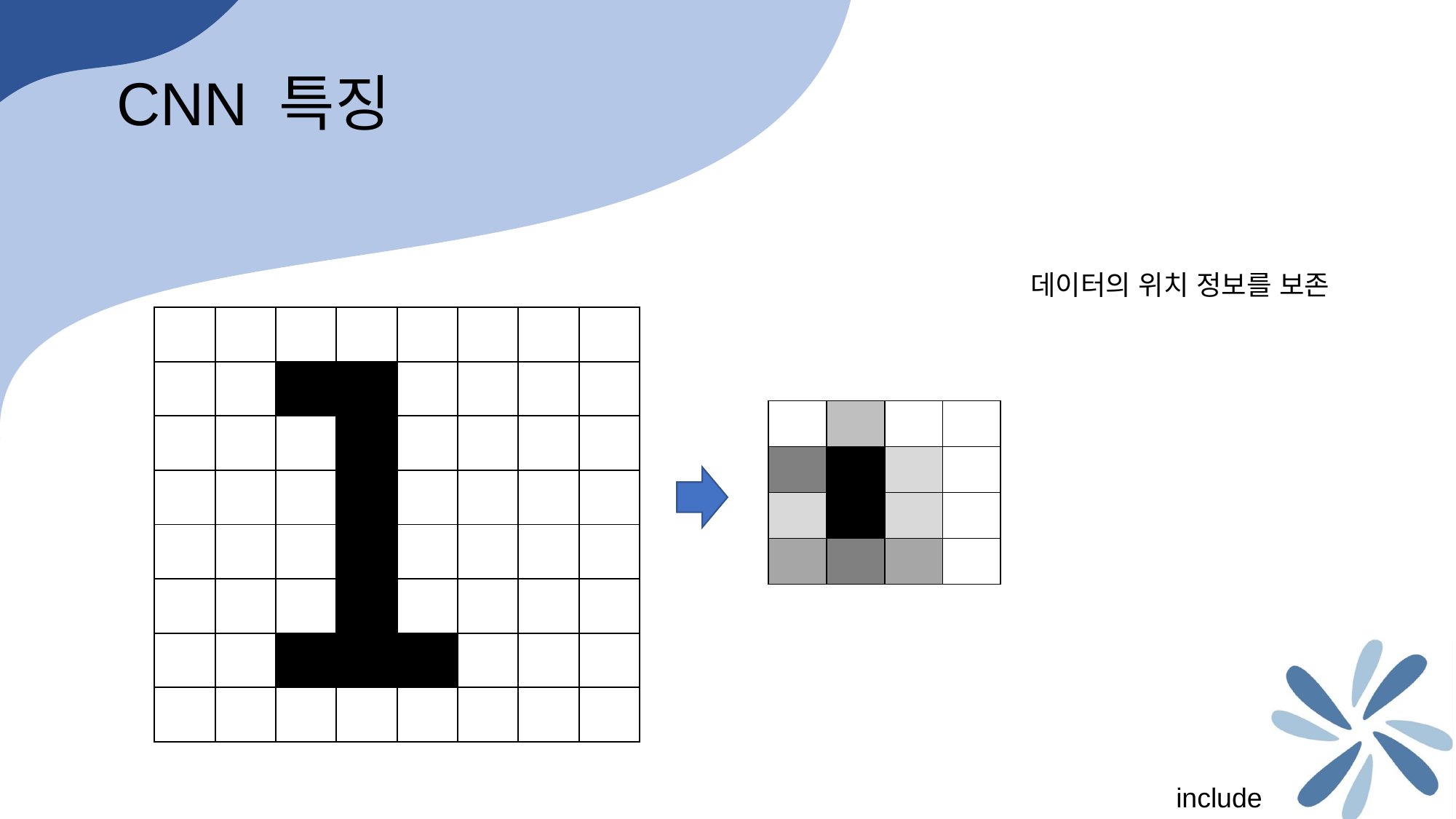

CNN 특징

데이터의 위치 정보를 보존
|  |  |  |  |  |  |  |  |
| --- | --- | --- | --- | --- | --- | --- | --- |
|  |  |  |  |  |  |  |  |
|  |  |  |  |  |  |  |  |
|  |  |  |  |  |  |  |  |
|  |  |  |  |  |  |  |  |
|  |  |  |  |  |  |  |  |
|  |  |  |  |  |  |  |  |
|  |  |  |  |  |  |  |  |
|  |  |  |  |
| --- | --- | --- | --- |
|  |  |  |  |
|  |  |  |  |
|  |  |  |  |